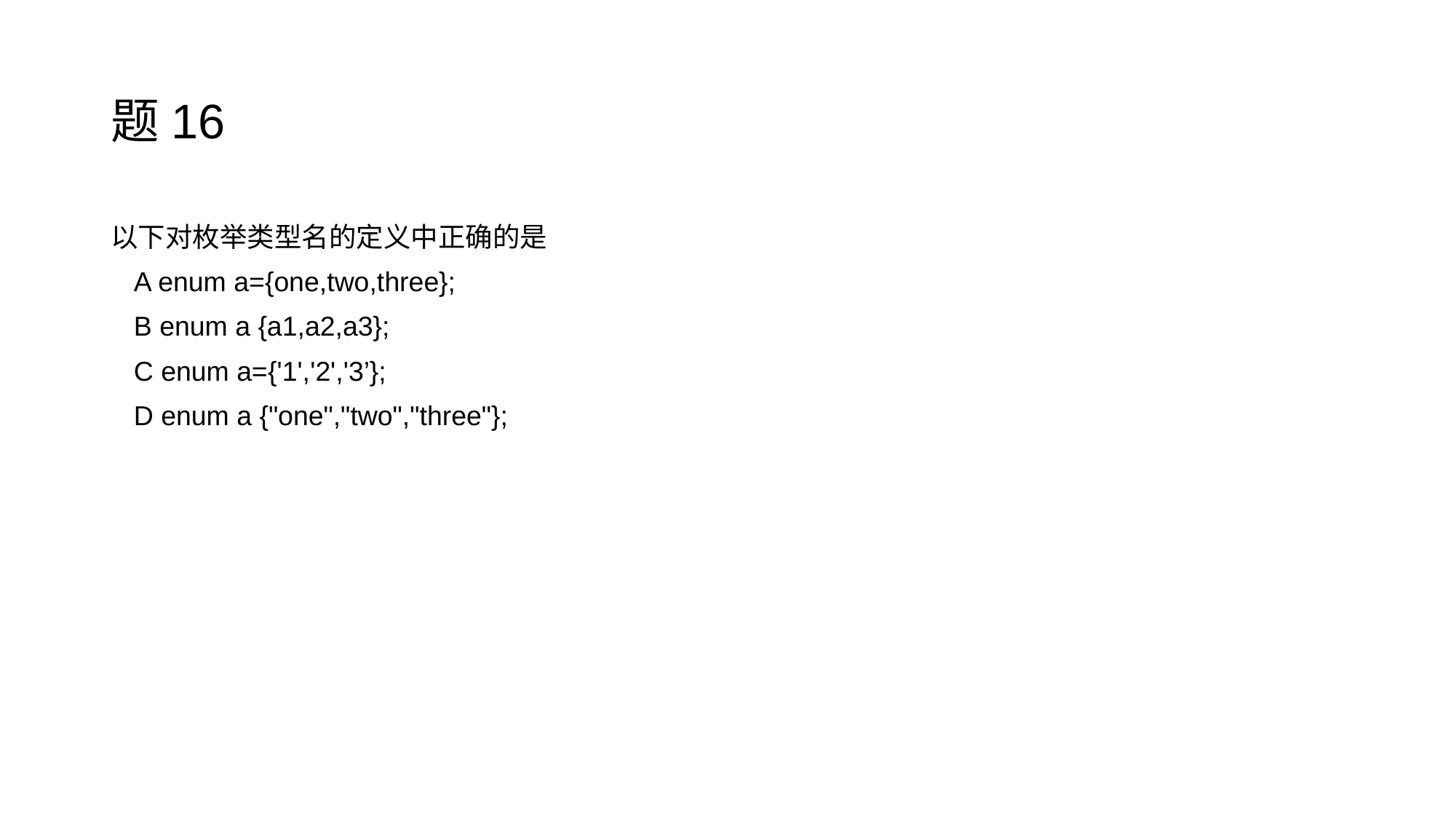

# 题16
以下对枚举类型名的定义中正确的是
   A enum a={one,two,three};
   B enum a {a1,a2,a3};
   C enum a={'1','2','3’};
   D enum a {"one","two","three"};